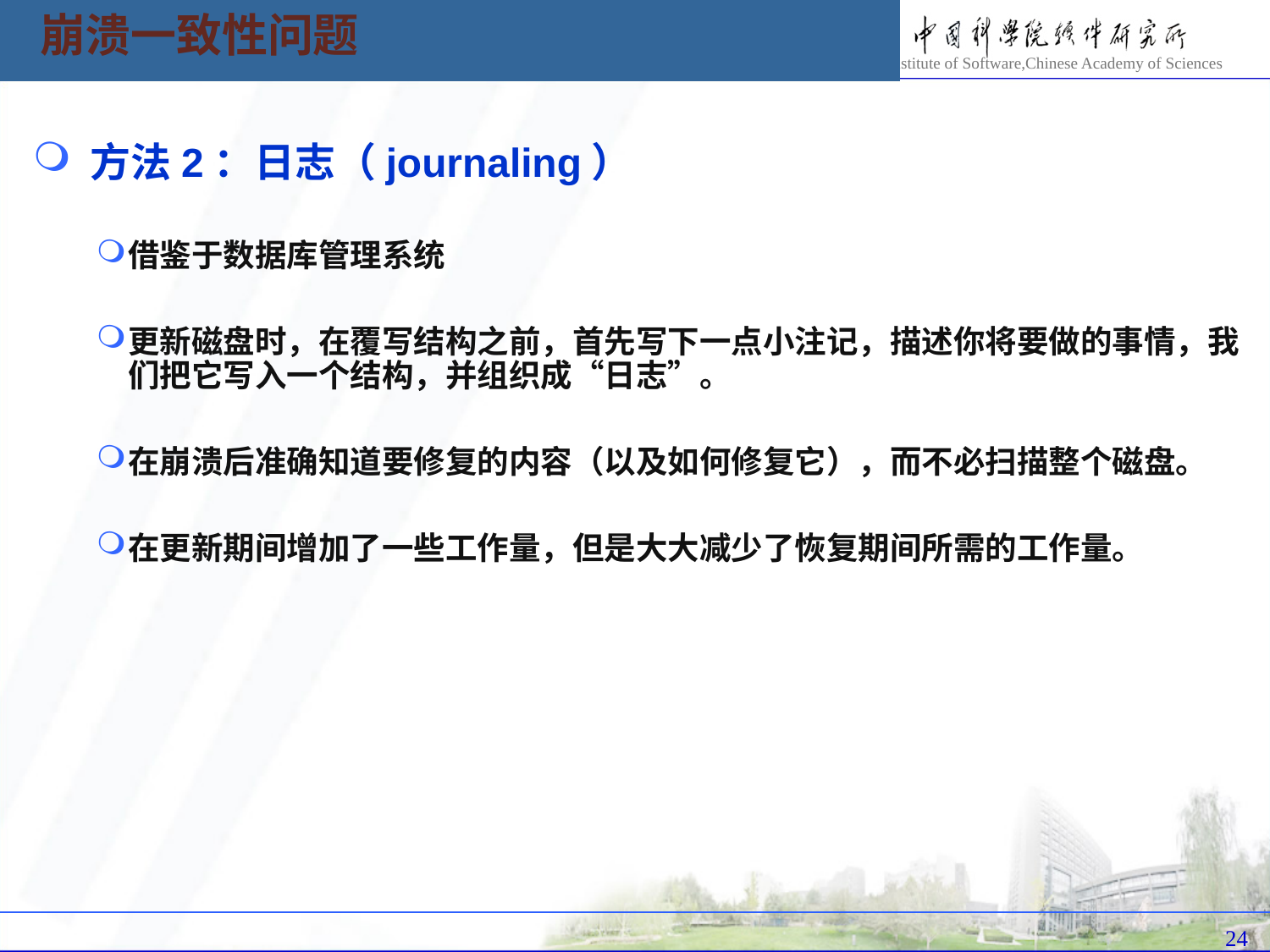

崩溃一致性问题
 方法2：日志（journaling）

借鉴于数据库管理系统

更新磁盘时，在覆写结构之前，首先写下一点小注记，描述你将要做的事情，我们把它写入一个结构，并组织成“日志”。

在崩溃后准确知道要修复的内容（以及如何修复它），而不必扫描整个磁盘。

在更新期间增加了一些工作量，但是大大减少了恢复期间所需的工作量。

24